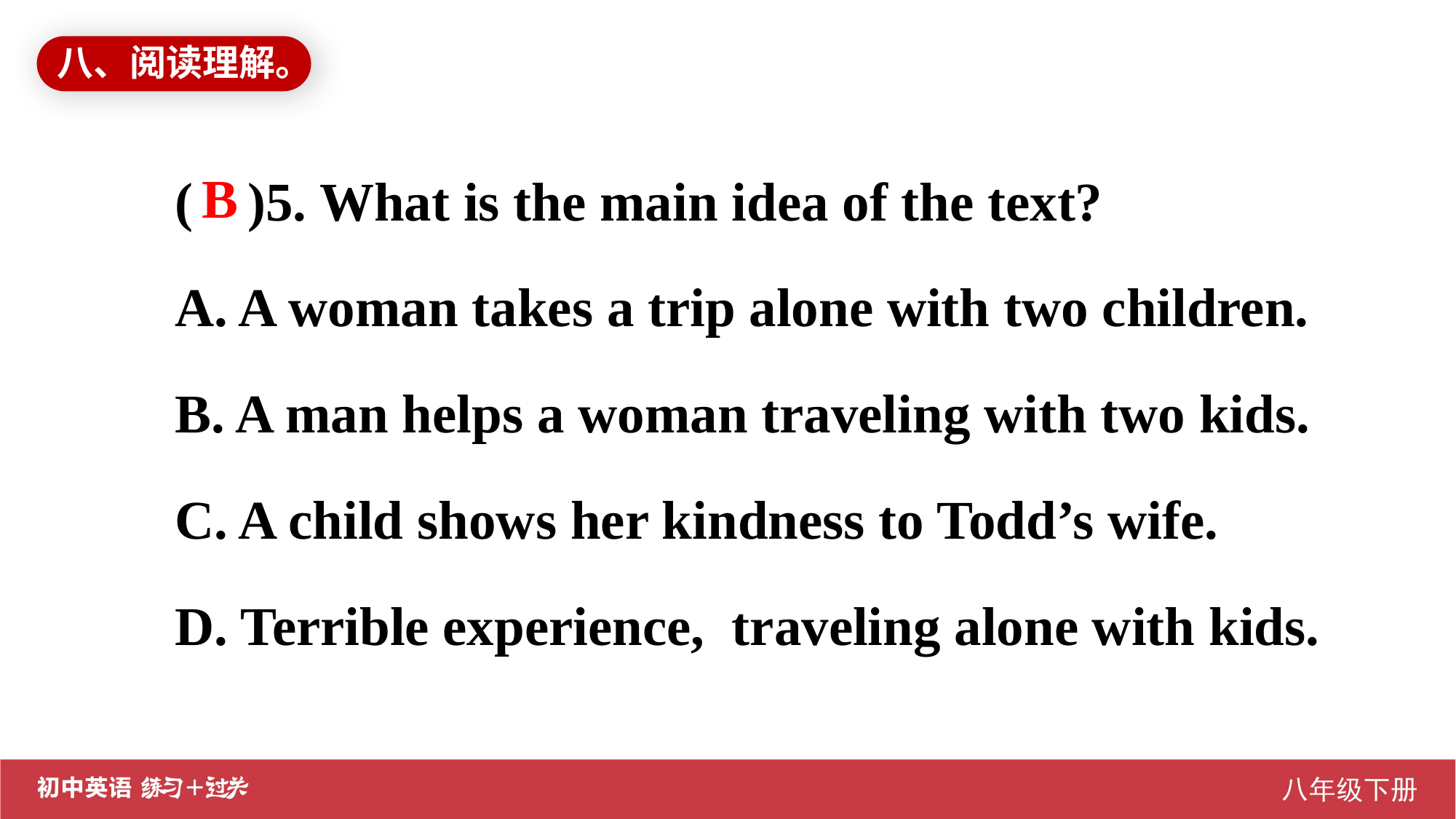

八、阅读理解。

(    )5. What is the main idea of the text?
A. A woman takes a trip alone with two children.
B. A man helps a woman traveling with two kids.
C. A child shows her kindness to Todd’s wife.
D. Terrible experience,  traveling alone with kids.
B